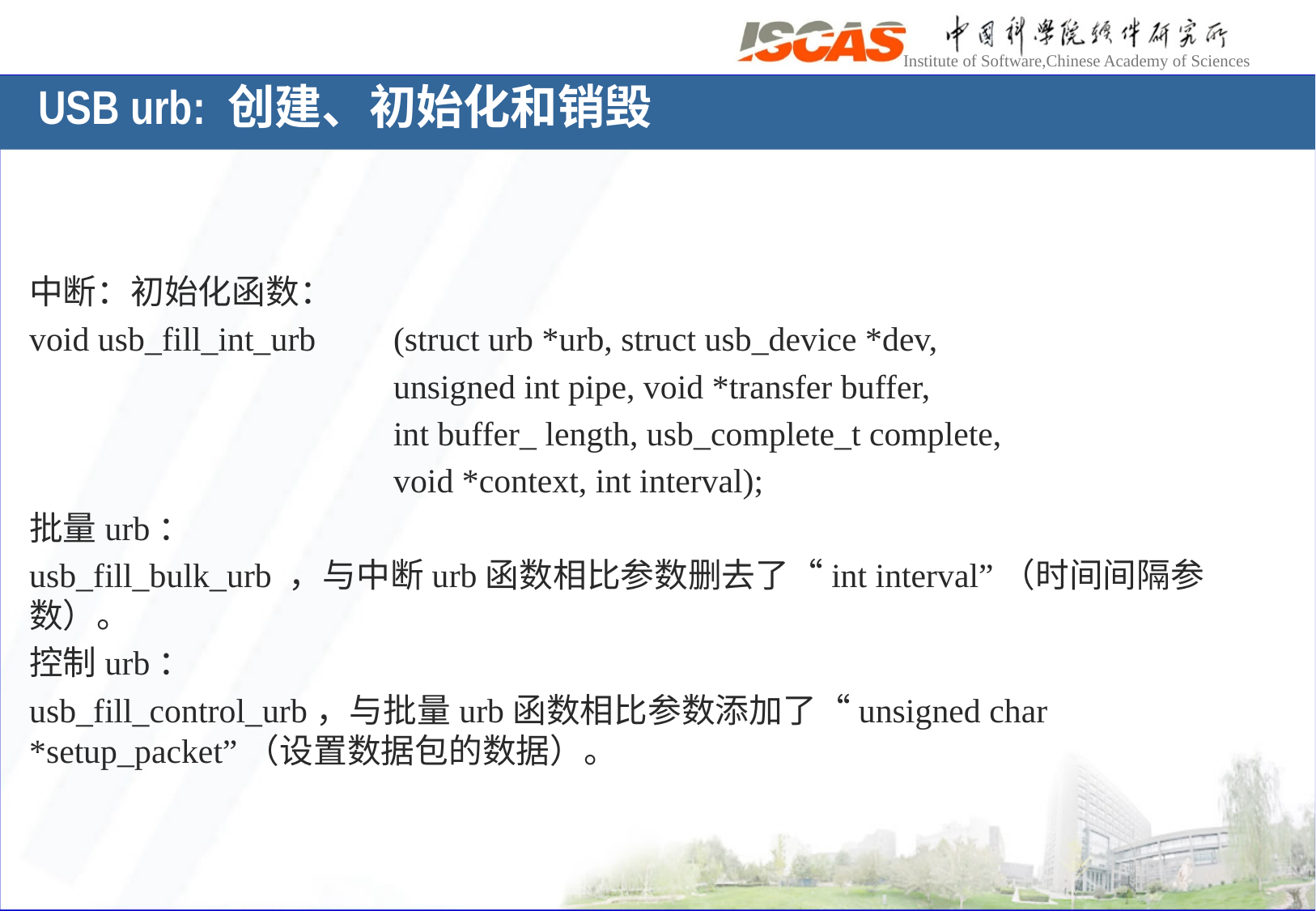

# USB urb: 创建、初始化和销毁
中断：初始化函数：
void usb_fill_int_urb	(struct urb *urb, struct usb_device *dev,
		  	unsigned int pipe, void *transfer buffer,
			int buffer_ length, usb_complete_t complete,
			void *context, int interval);
批量urb：
usb_fill_bulk_urb ，与中断urb函数相比参数删去了“int interval”（时间间隔参数）。
控制urb：
usb_fill_control_urb，与批量urb函数相比参数添加了“unsigned char *setup_packet”（设置数据包的数据）。